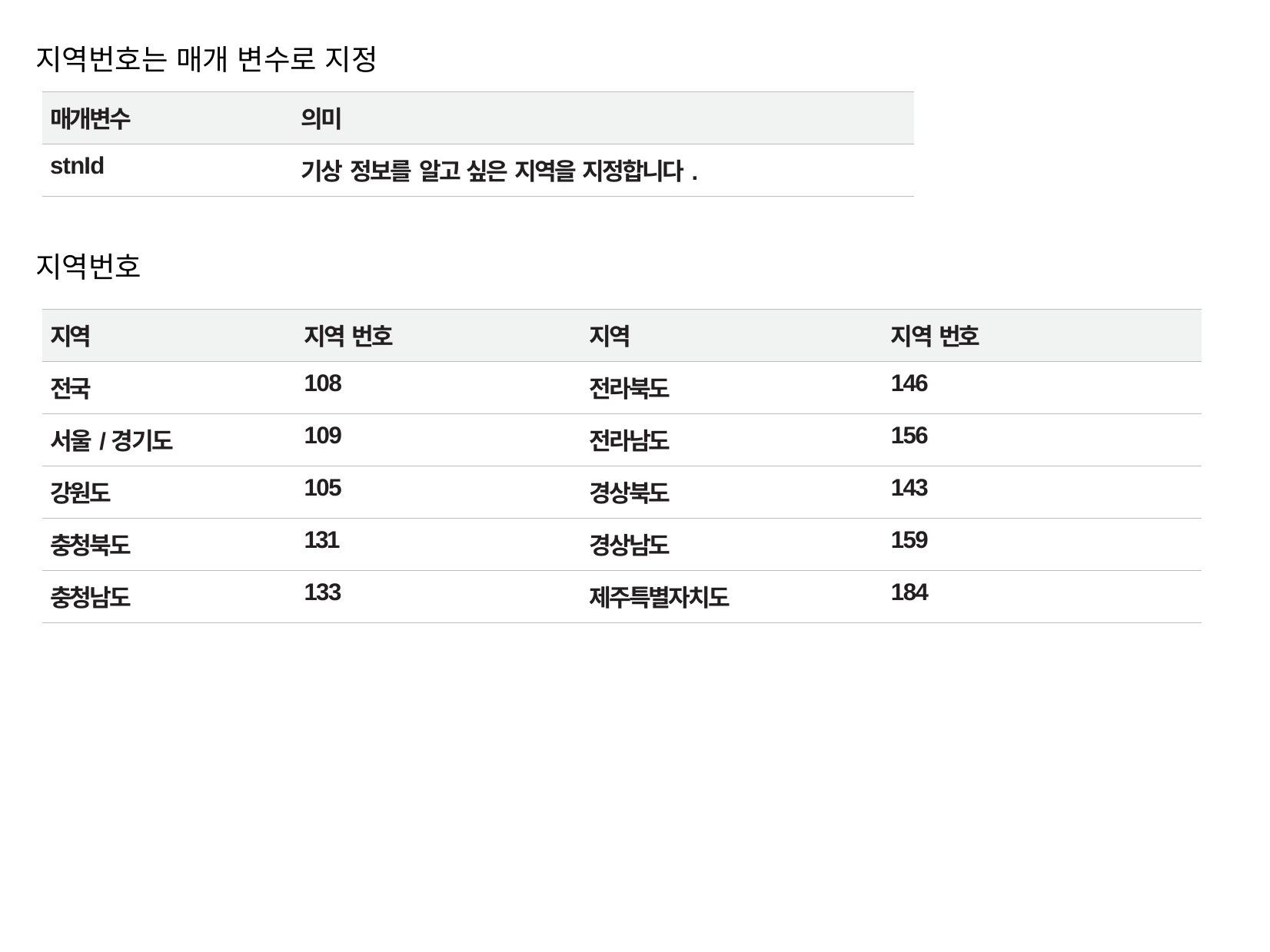

지역번호는 매개 변수로 지정

지역번호
| 매개변수 | 의미 |
| --- | --- |
| stnId | 기상 정보를 알고 싶은 지역을 지정합니다. |
| 지역 | 지역 번호 | 지역 | 지역 번호 |
| --- | --- | --- | --- |
| 전국 | 108 | 전라북도 | 146 |
| 서울/경기도 | 109 | 전라남도 | 156 |
| 강원도 | 105 | 경상북도 | 143 |
| 충청북도 | 131 | 경상남도 | 159 |
| 충청남도 | 133 | 제주특별자치도 | 184 |